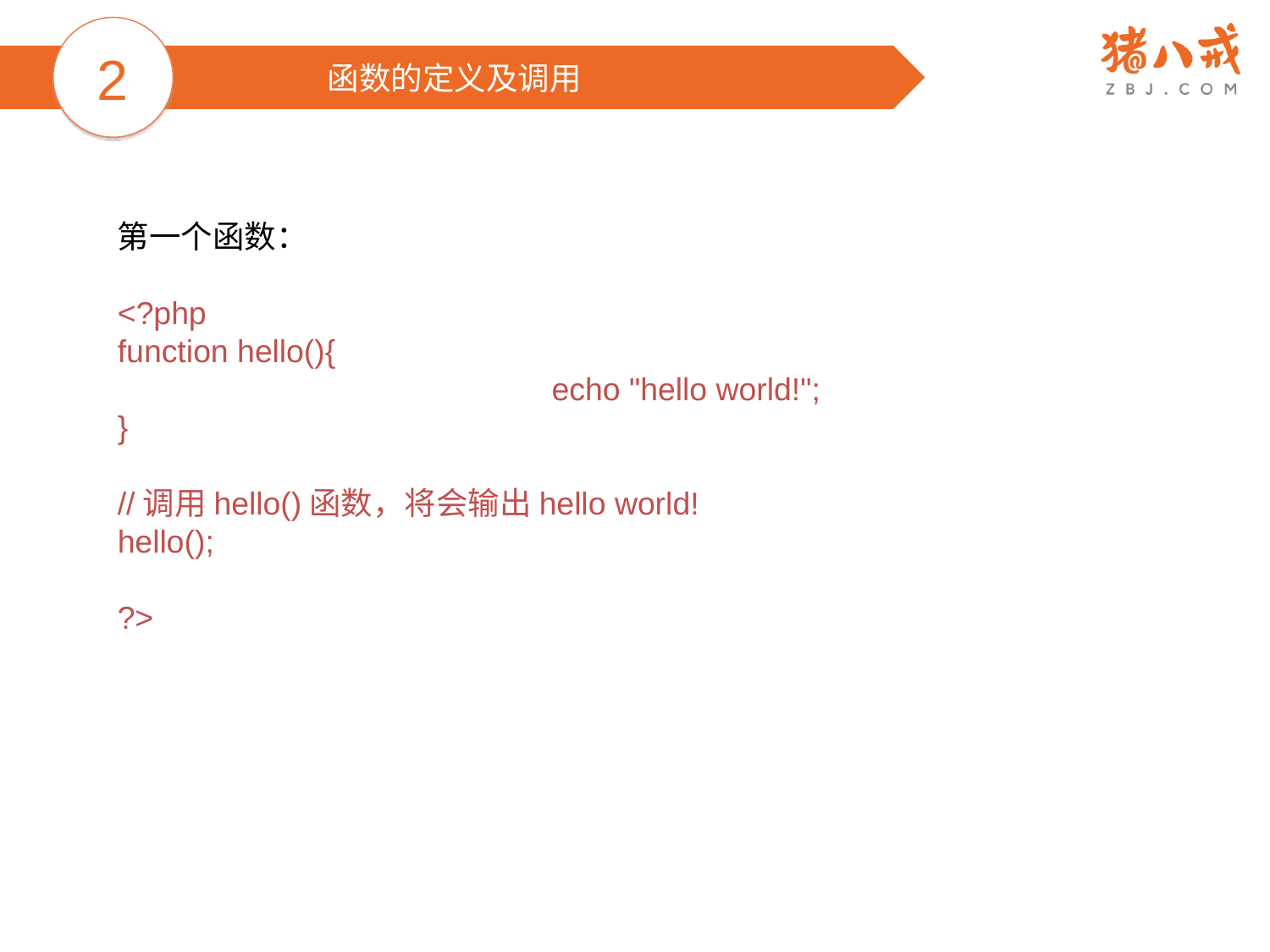

2
函数的定义及调用

第一个函数：

<?php
function hello(){
			      echo "hello world!";
}

//调用hello()函数，将会输出hello world!
hello();

?>